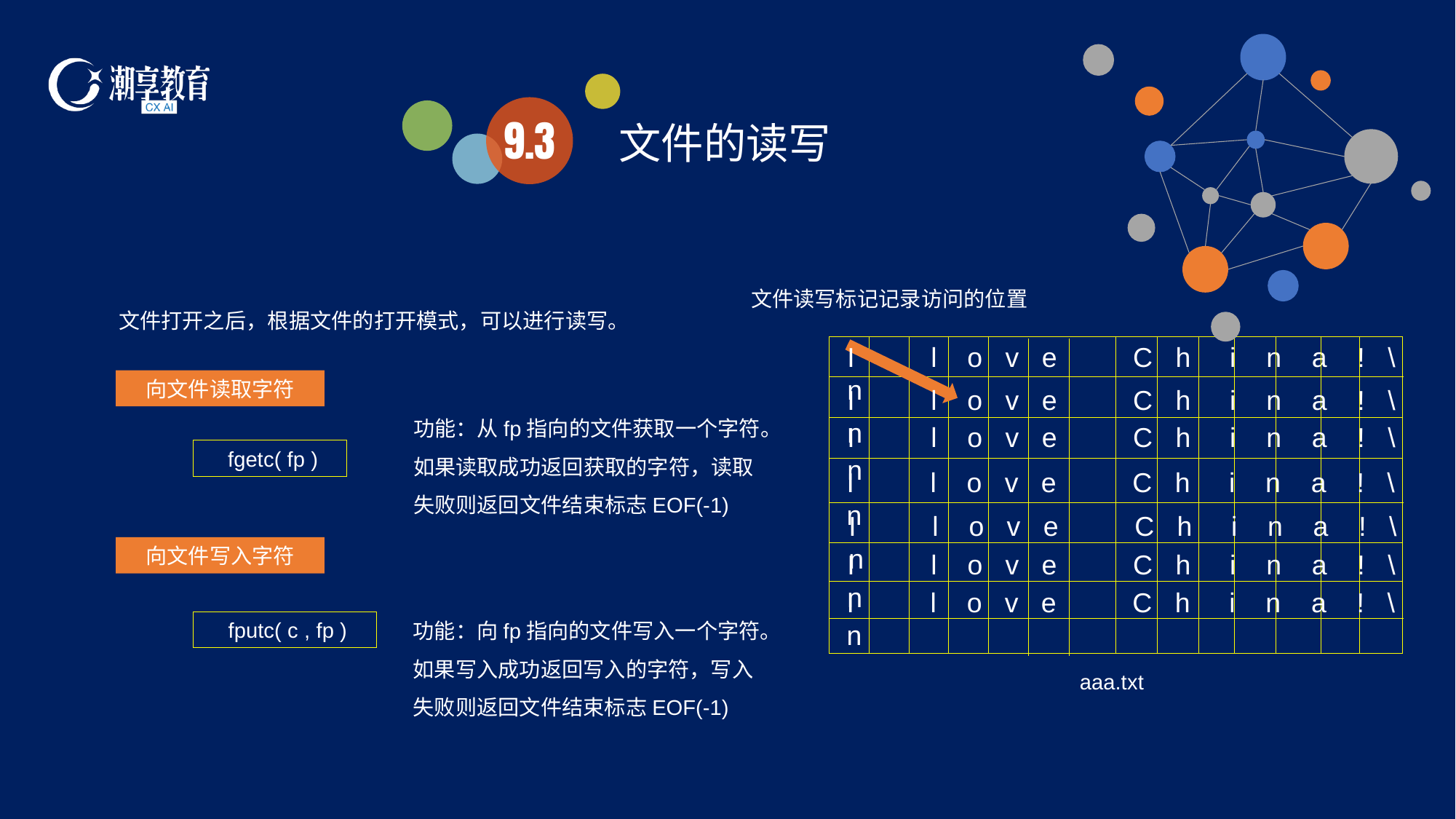

9.3

文件的读写
文件读写标记记录访问的位置
文件打开之后，根据文件的打开模式，可以进行读写。

I          l    o   v   e          C   h     i    n    a    !   \n

   向文件读取字符
I          l    o   v   e          C   h     i    n    a    !   \n
功能：从fp指向的文件获取一个字符。
如果读取成功返回获取的字符，读取失败则返回文件结束标志EOF(-1)
I          l    o   v   e          C   h     i    n    a    !   \n
    fgetc( fp )
I          l    o   v   e          C   h     i    n    a    !   \n
I          l    o   v   e          C   h     i    n    a    !   \n
   向文件写入字符
I          l    o   v   e          C   h     i    n    a    !   \n
I          l    o   v   e          C   h     i    n    a    !   \n
功能：向fp指向的文件写入一个字符。
如果写入成功返回写入的字符，写入失败则返回文件结束标志EOF(-1)
    fputc( c , fp )
aaa.txt